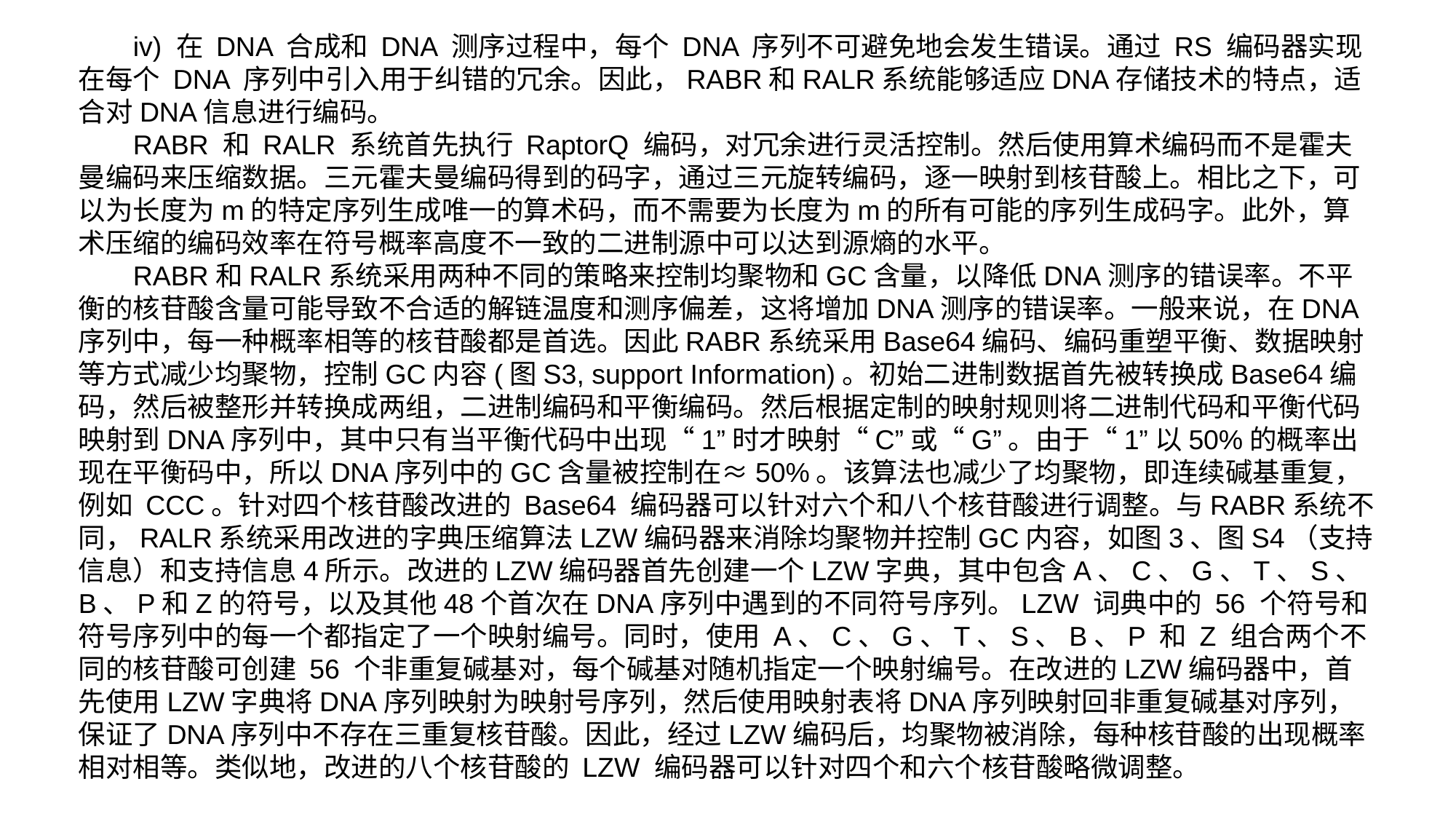

iv) 在 DNA 合成和 DNA 测序过程中，每个 DNA 序列不可避免地会发生错误。通过 RS 编码器实现在每个 DNA 序列中引入用于纠错的冗余。因此，RABR和RALR系统能够适应DNA存储技术的特点，适合对DNA信息进行编码。
RABR 和 RALR 系统首先执行 RaptorQ 编码，对冗余进行灵活控制。然后使用算术编码而不是霍夫曼编码来压缩数据。三元霍夫曼编码得到的码字，通过三元旋转编码，逐一映射到核苷酸上。相比之下，可以为长度为m的特定序列生成唯一的算术码，而不需要为长度为m的所有可能的序列生成码字。此外，算术压缩的编码效率在符号概率高度不一致的二进制源中可以达到源熵的水平。
RABR和RALR系统采用两种不同的策略来控制均聚物和GC含量，以降低DNA测序的错误率。不平衡的核苷酸含量可能导致不合适的解链温度和测序偏差，这将增加DNA测序的错误率。一般来说，在DNA序列中，每一种概率相等的核苷酸都是首选。因此RABR系统采用Base64编码、编码重塑平衡、数据映射等方式减少均聚物，控制GC内容(图S3, support Information)。初始二进制数据首先被转换成Base64编码，然后被整形并转换成两组，二进制编码和平衡编码。然后根据定制的映射规则将二进制代码和平衡代码映射到DNA序列中，其中只有当平衡代码中出现“1”时才映射“C”或“G”。由于“1”以50%的概率出现在平衡码中，所以DNA序列中的GC含量被控制在≈50%。该算法也减少了均聚物，即连续碱基重复，例如 CCC。针对四个核苷酸改进的 Base64 编码器可以针对六个和八个核苷酸进行调整。与RABR系统不同，RALR系统采用改进的字典压缩算法LZW编码器来消除均聚物并控制GC内容，如图3、图S4（支持信息）和支持信息4所示。改进的LZW编码器首先创建一个LZW字典，其中包含A、C、G、T、S、B、P和Z的符号，以及其他48个首次在DNA序列中遇到的不同符号序列。LZW 词典中的 56 个符号和符号序列中的每一个都指定了一个映射编号。同时，使用 A、C、G、T、S、B、P 和 Z 组合两个不同的核苷酸可创建 56 个非重复碱基对，每个碱基对随机指定一个映射编号。在改进的LZW编码器中，首先使用LZW字典将DNA序列映射为映射号序列，然后使用映射表将DNA序列映射回非重复碱基对序列，保证了DNA序列中不存在三重复核苷酸。因此，经过LZW编码后，均聚物被消除，每种核苷酸的出现概率相对相等。类似地，改进的八个核苷酸的 LZW 编码器可以针对四个和六个核苷酸略微调整。